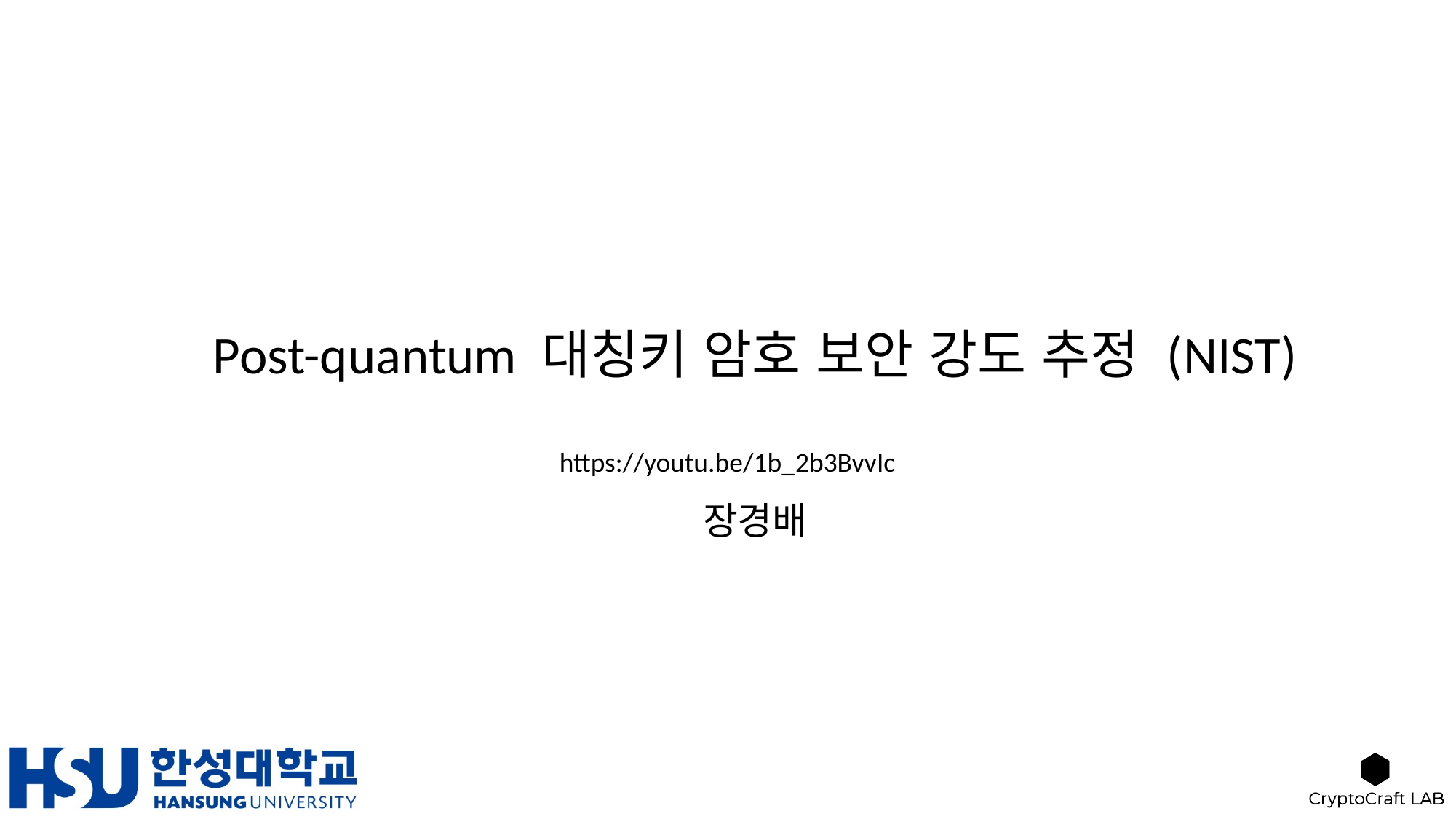

Post-quantum 대칭키 암호 보안 강도 추정 (NIST)
https://youtu.be/1b_2b3BvvIc
장경배